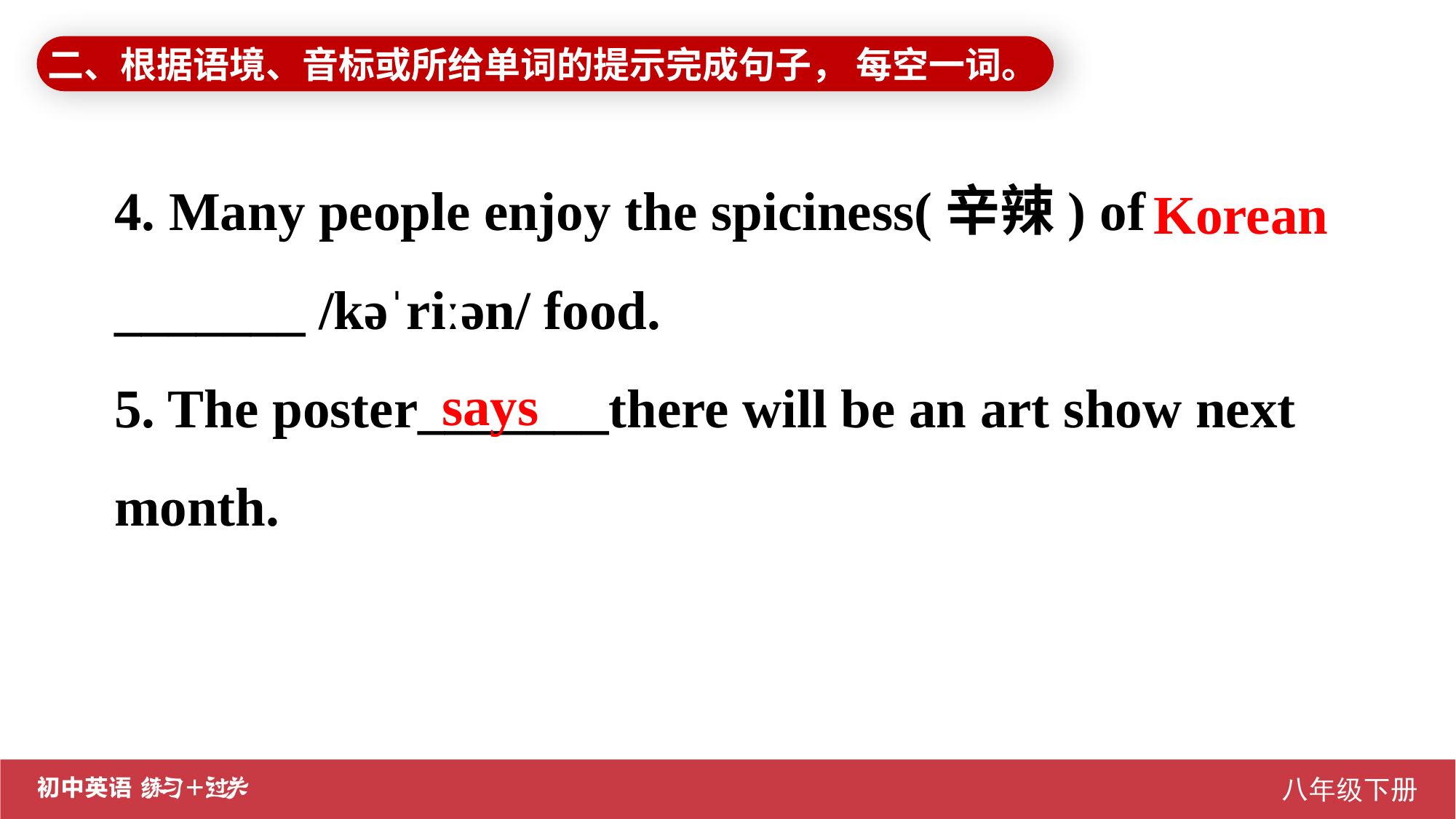

二、根据语境、音标或所给单词的提示完成句子， 每空一词。
4. Many people enjoy the spiciness(辛辣) of  _______ /kəˈriːən/ food.
5. The poster_______there will be an art show next month.
Korean
 says